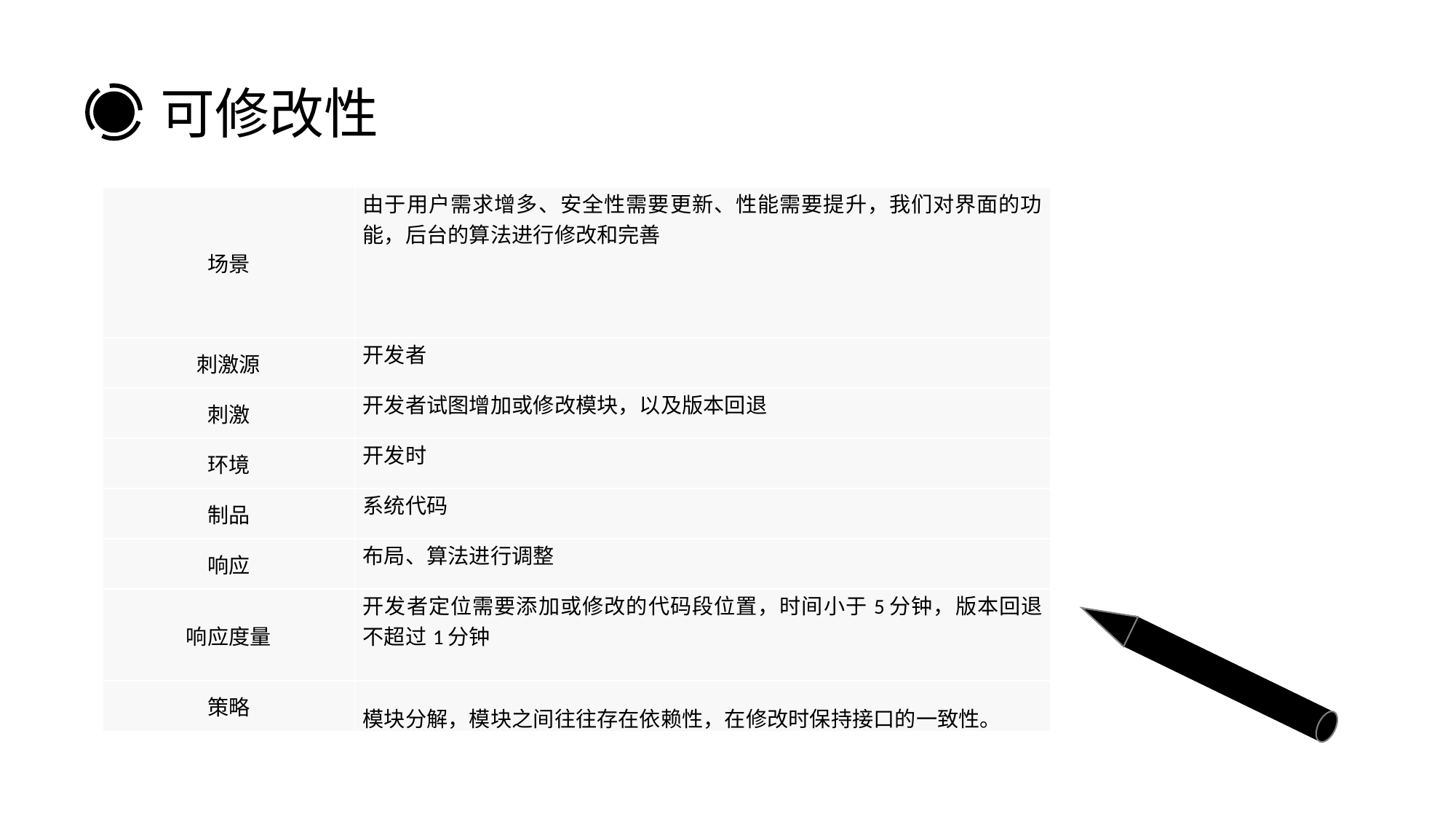

可修改性

| 场景 | 由于用户需求增多、安全性需要更新、性能需要提升，我们对界面的功能，后台的算法进行修改和完善 |
| --- | --- |
| 刺激源 | 开发者 |
| 刺激 | 开发者试图增加或修改模块，以及版本回退 |
| 环境 | 开发时 |
| 制品 | 系统代码 |
| 响应 | 布局、算法进行调整 |
| 响应度量 | 开发者定位需要添加或修改的代码段位置，时间小于5分钟，版本回退不超过1分钟 |
| 策略 | 模块分解，模块之间往往存在依赖性，在修改时保持接口的一致性。 |